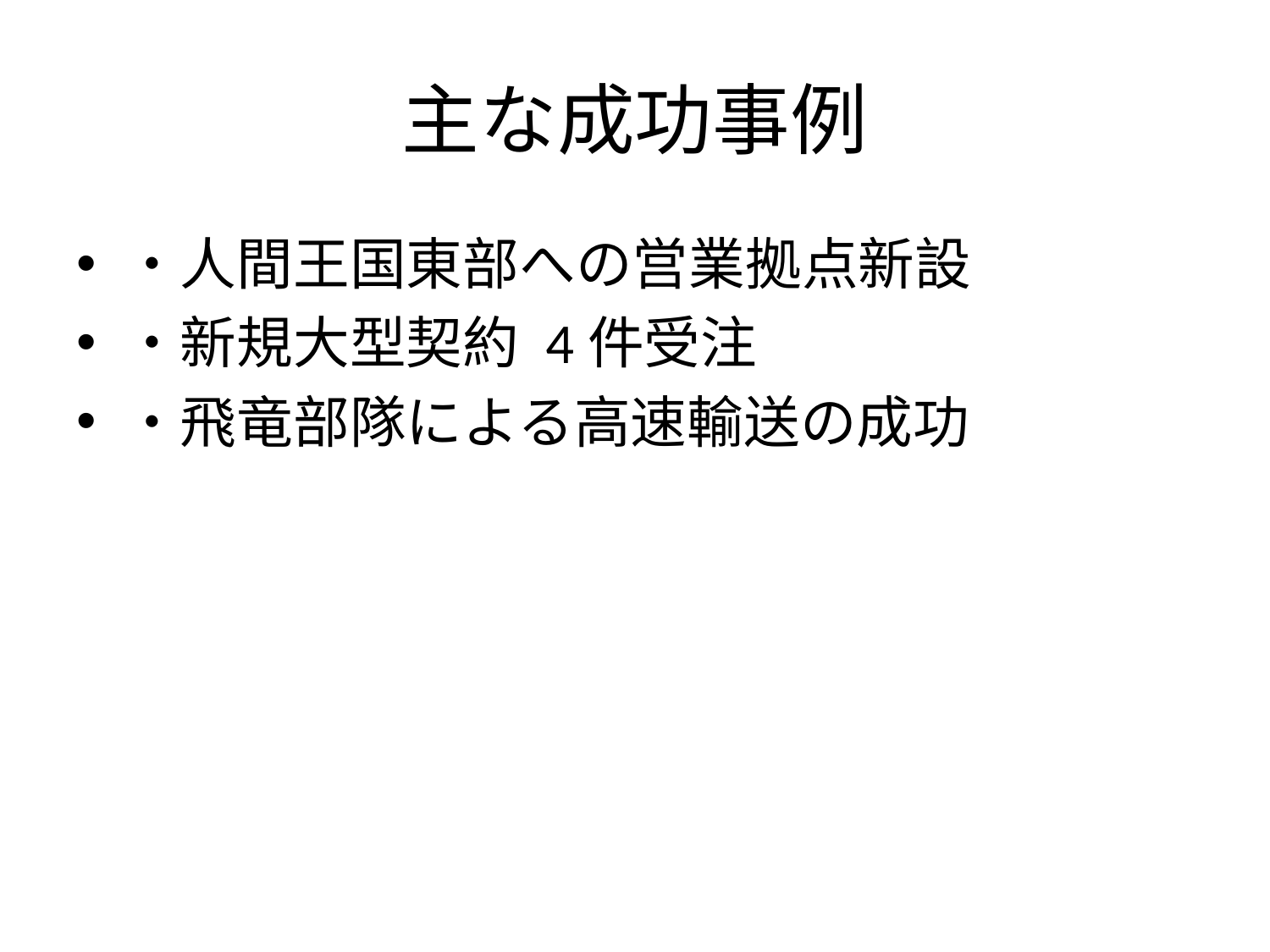

# 主な成功事例
・人間王国東部への営業拠点新設
・新規大型契約 4件受注
・飛竜部隊による高速輸送の成功